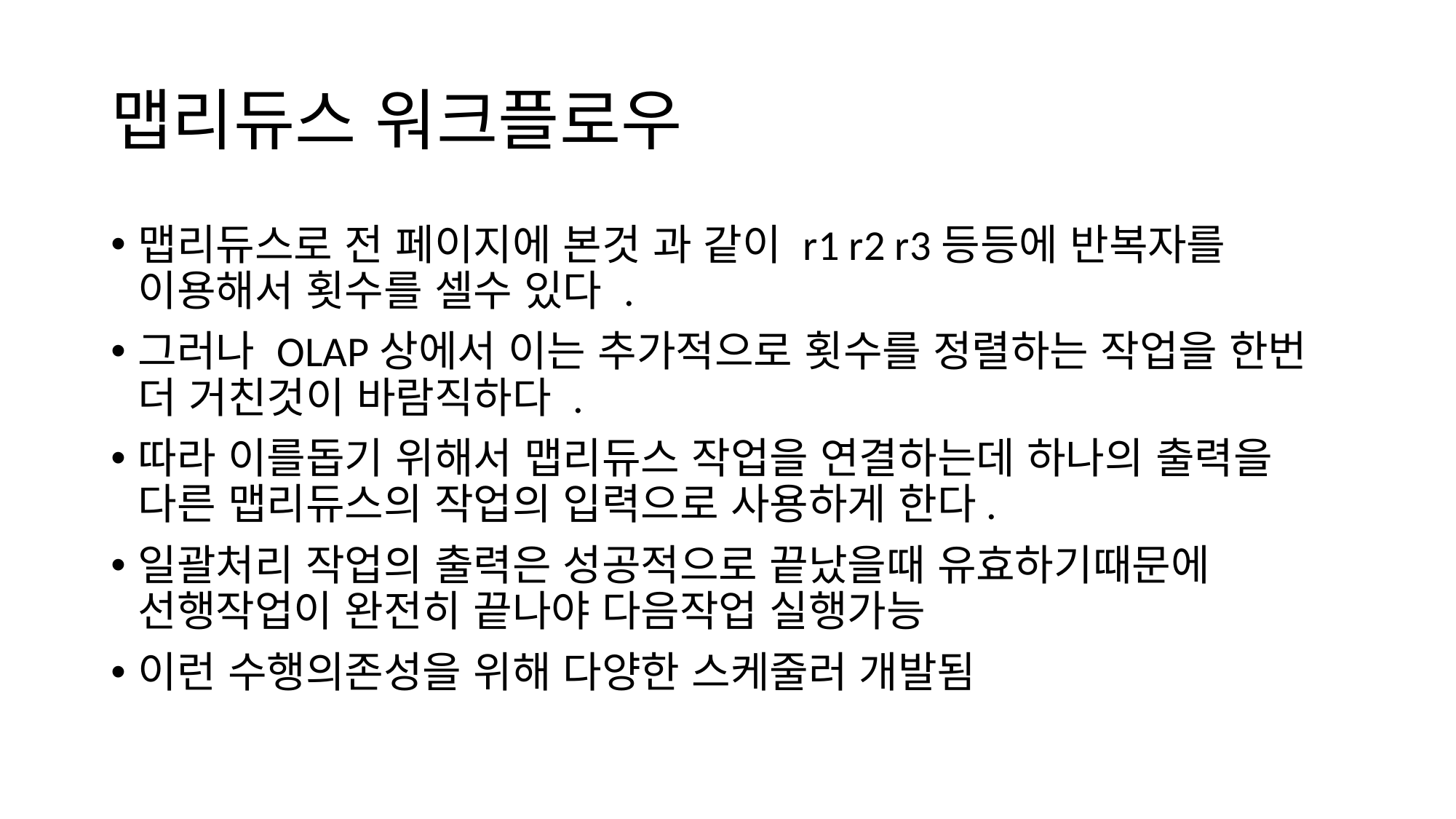

# 맵리듀스 워크플로우
맵리듀스로 전 페이지에 본것 과 같이 r1 r2 r3등등에 반복자를 이용해서 횟수를 셀수 있다 .
그러나 OLAP상에서 이는 추가적으로 횟수를 정렬하는 작업을 한번 더 거친것이 바람직하다 .
따라 이를돕기 위해서 맵리듀스 작업을 연결하는데 하나의 출력을 다른 맵리듀스의 작업의 입력으로 사용하게 한다.
일괄처리 작업의 출력은 성공적으로 끝났을때 유효하기때문에 선행작업이 완전히 끝나야 다음작업 실행가능
이런 수행의존성을 위해 다양한 스케줄러 개발됨